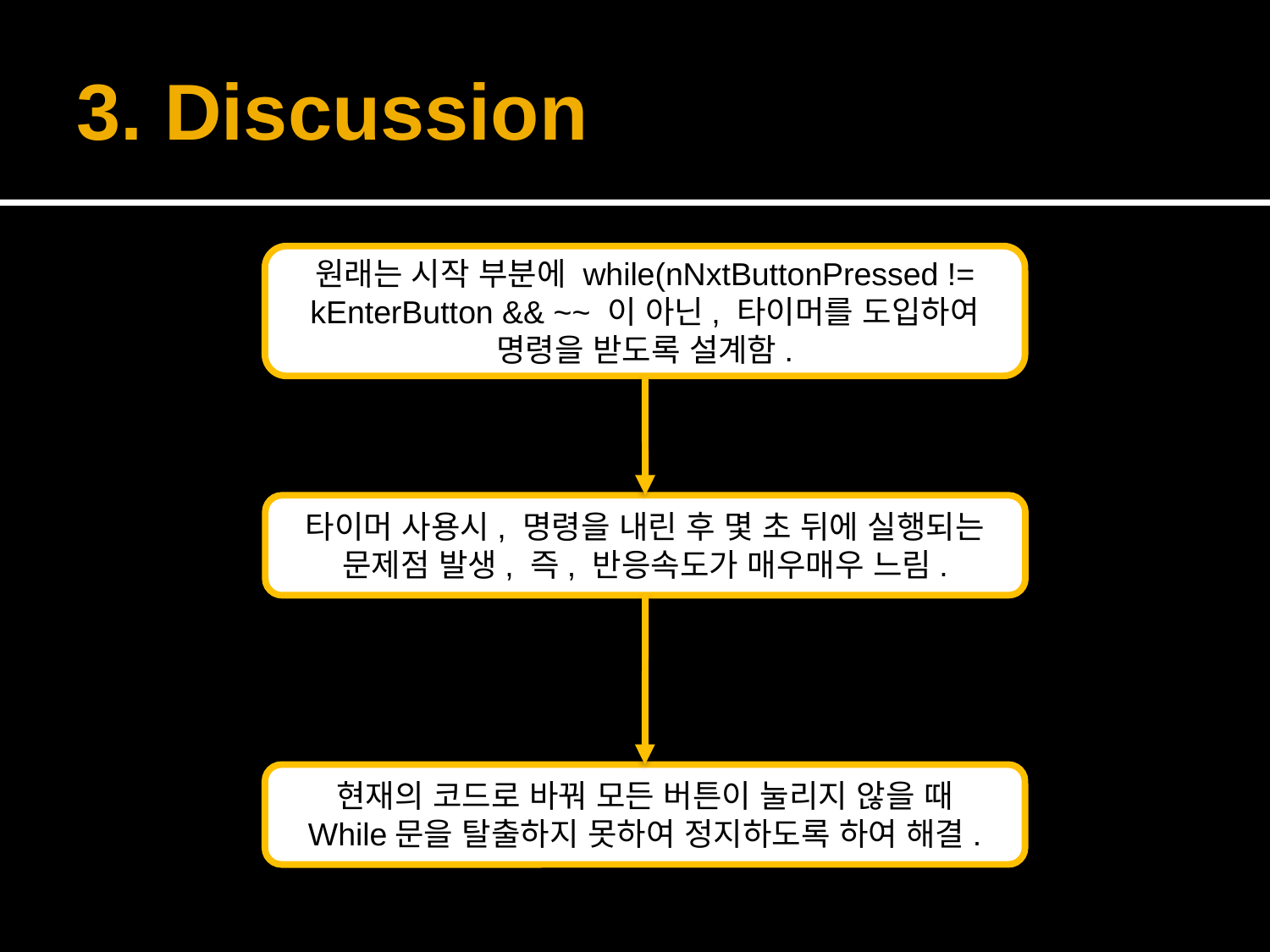

# 3. Discussion
원래는 시작 부분에 while(nNxtButtonPressed !=
kEnterButton && ~~ 이 아닌, 타이머를 도입하여 명령을 받도록 설계함.
타이머 사용시, 명령을 내린 후 몇 초 뒤에 실행되는 문제점 발생, 즉, 반응속도가 매우매우 느림.
현재의 코드로 바꿔 모든 버튼이 눌리지 않을 때
While문을 탈출하지 못하여 정지하도록 하여 해결.